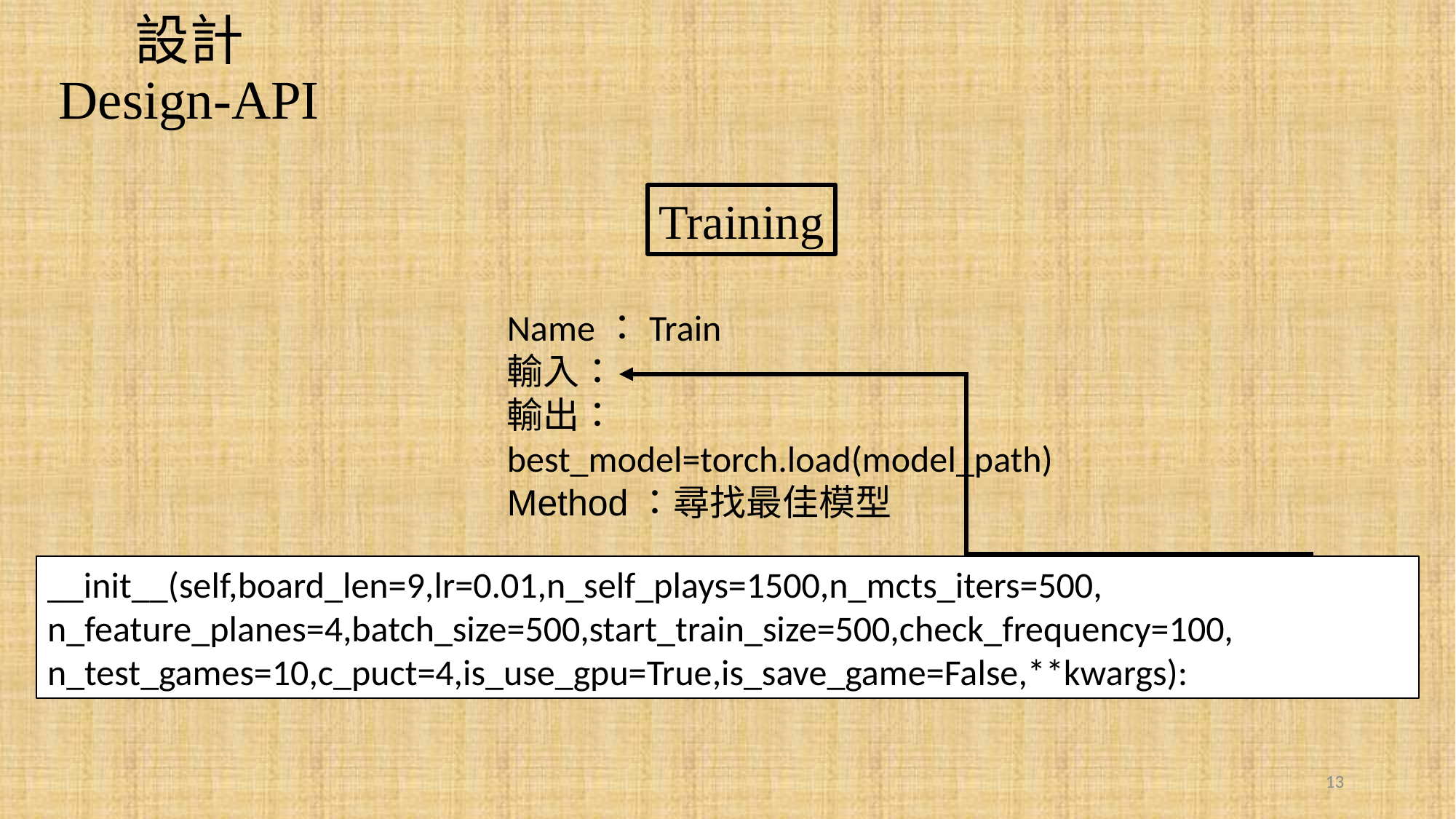

# 設計 Design-API
Training
Name：Train
輸入：
輸出：best_model=torch.load(model_path)
Method：尋找最佳模型
__init__(self,board_len=9,lr=0.01,n_self_plays=1500,n_mcts_iters=500,
n_feature_planes=4,batch_size=500,start_train_size=500,check_frequency=100,
n_test_games=10,c_puct=4,is_use_gpu=True,is_save_game=False,**kwargs):
13